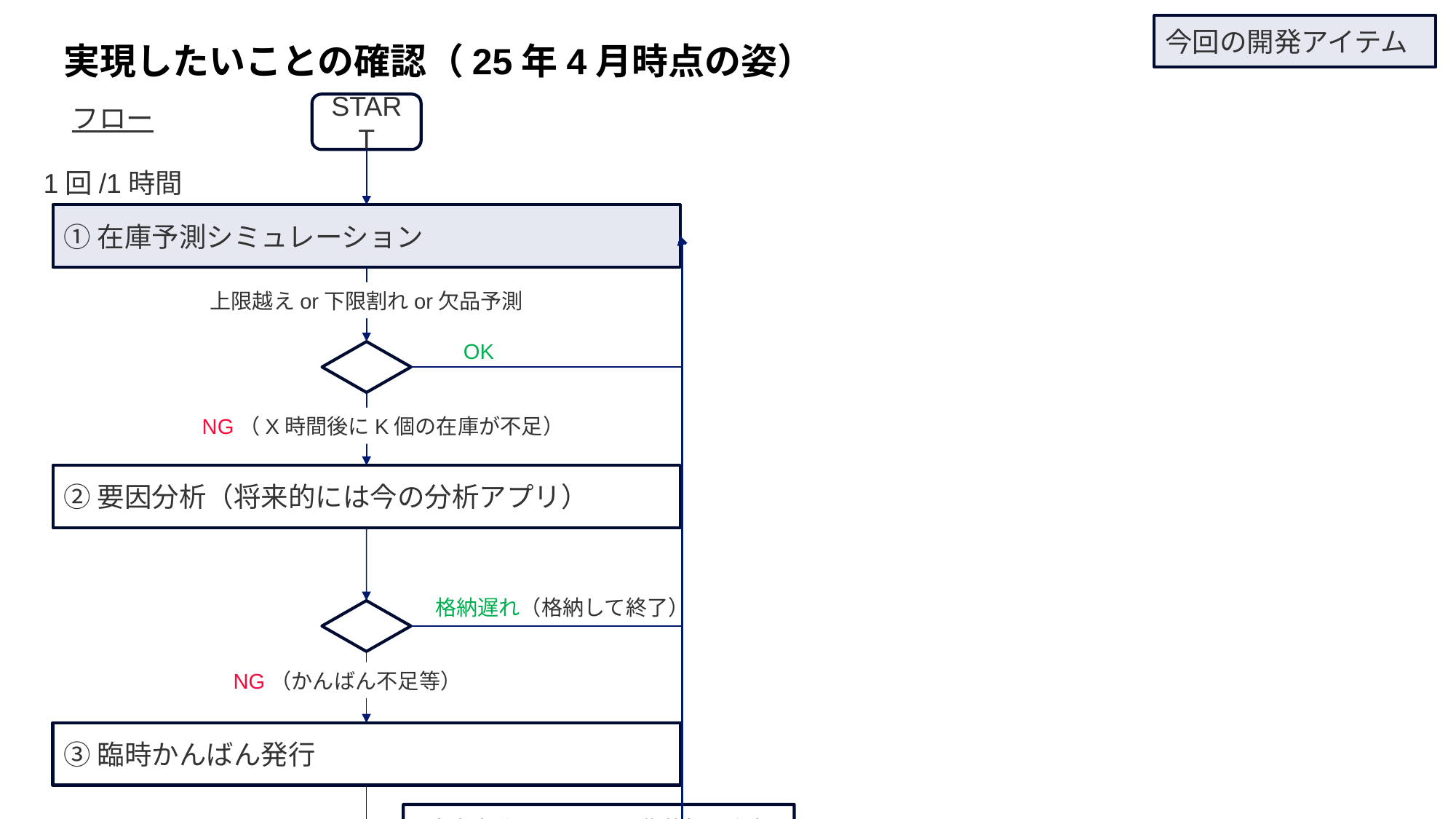

今回の開発アイテム
実現したいことの確認（25年4月時点の姿）
START
フロー
1回/1時間
①在庫予測シミュレーション
上限越えor下限割れor欠品予測
OK

NG（X時間後にK個の在庫が不足）
②要因分析（将来的には今の分析アプリ）
格納遅れ（格納して終了）

NG（かんばん不足等）
➂臨時かんばん発行

March 9, 2025
生産変動などにより、集荷欠品発生
集欠時
④リミット計算
OK（工場内の在庫でOK）
トライ版展開計画

|  | 要因分析 | 予測 |
| --- | --- | --- |
| 第一工場（T403、T157） | ？（精度次第） | ？ |
| 第二工場（T447） | 未（半年分のデータ必要） | 済（4/11） |
NG（工場内の在庫で足りない）
②要因分析（将来的には今の分析アプリ）
④モノを取りに行く、臨時かんばん発行など
END